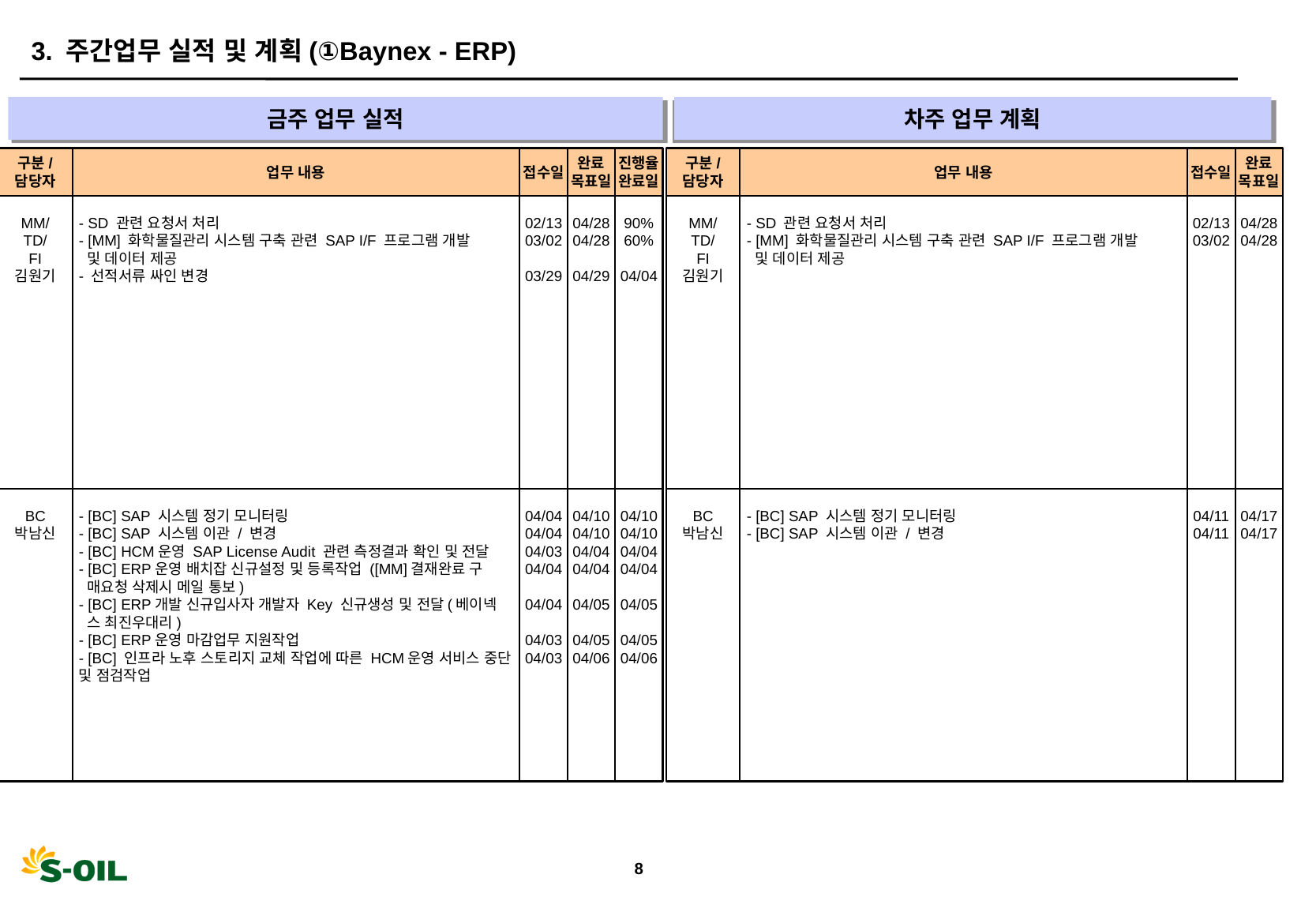

3. 주간업무 실적 및 계획(①Baynex - ERP)
금주 업무 실적
차주 업무 계획
" "
" "
구분/
담당자
업무 내용
접수일
완료
목표일
진행율
완료일
구분/
담당자
업무 내용
접수일
완료
목표일
MM/
TD/
FI
김원기

- SD 관련 요청서 처리
- [MM] 화학물질관리 시스템 구축 관련 SAP I/F 프로그램 개발
  및 데이터 제공
- 선적서류 싸인 변경
02/13
03/02
03/29
04/28
04/28
04/29
90%
60%
04/04
MM/
TD/
FI
김원기

- SD 관련 요청서 처리
- [MM] 화학물질관리 시스템 구축 관련 SAP I/F 프로그램 개발
  및 데이터 제공
02/13
03/02
04/28
04/28
BC
박남신

- [BC] SAP 시스템 정기 모니터링
- [BC] SAP 시스템 이관 / 변경
- [BC] HCM운영 SAP License Audit 관련 측정결과 확인 및 전달
- [BC] ERP운영 배치잡 신규설정 및 등록작업 ([MM]결재완료 구
  매요청 삭제시 메일 통보)
- [BC] ERP개발 신규입사자 개발자 Key 신규생성 및 전달(베이넥
  스 최진우대리)
- [BC] ERP운영 마감업무 지원작업
- [BC] 인프라 노후 스토리지 교체 작업에 따른 HCM운영 서비스 중단 및 점검작업
04/04
04/04
04/03
04/04
04/04
04/03
04/03
04/10
04/10
04/04
04/04
04/05
04/05
04/06
04/10
04/10
04/04
04/04
04/05
04/05
04/06
BC
박남신

- [BC] SAP 시스템 정기 모니터링
- [BC] SAP 시스템 이관 / 변경
04/11
04/11
04/17
04/17